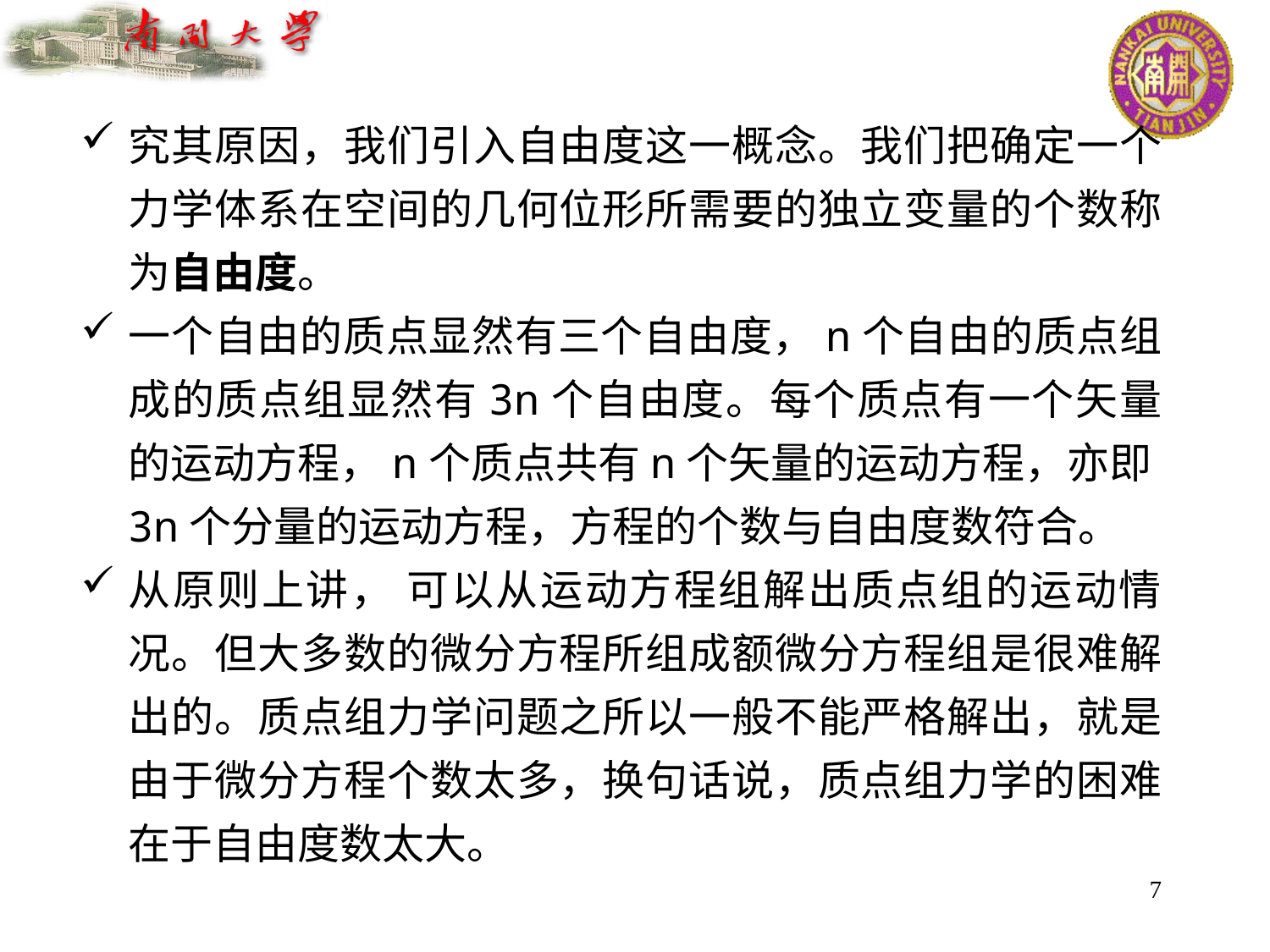

究其原因，我们引入自由度这一概念。我们把确定一个力学体系在空间的几何位形所需要的独立变量的个数称为自由度。
一个自由的质点显然有三个自由度，n个自由的质点组成的质点组显然有3n个自由度。每个质点有一个矢量的运动方程，n个质点共有n个矢量的运动方程，亦即3n个分量的运动方程，方程的个数与自由度数符合。
从原则上讲， 可以从运动方程组解出质点组的运动情况。但大多数的微分方程所组成额微分方程组是很难解出的。质点组力学问题之所以一般不能严格解出，就是由于微分方程个数太多，换句话说，质点组力学的困难在于自由度数太大。
7